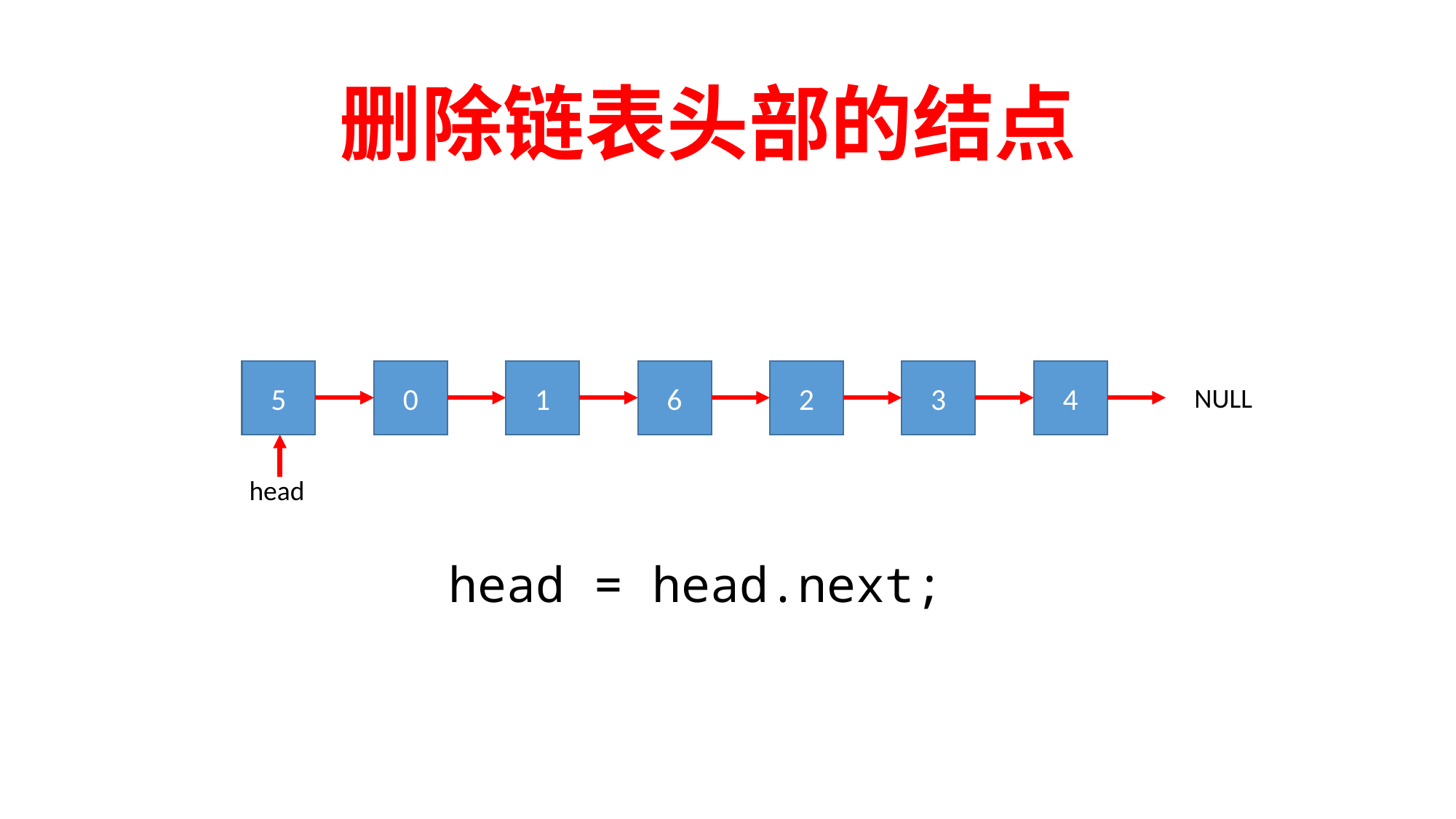

删除链表头部的结点
5
0
1
6
2
3
4
NULL
head
head = head.next;